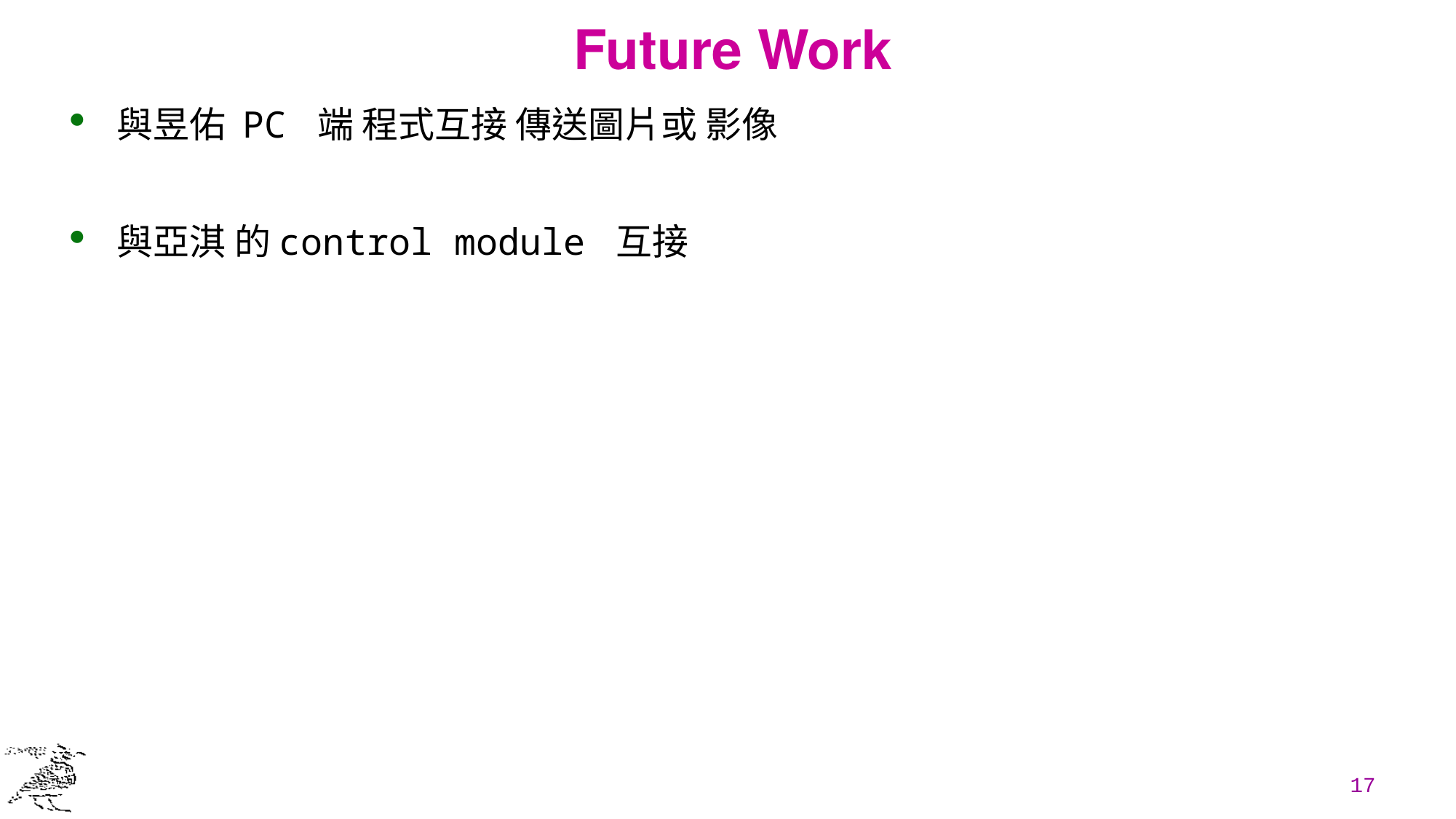

# Future Work
與昱佑 PC 端 程式互接 傳送圖片或 影像

與亞淇 的control module 互接
17